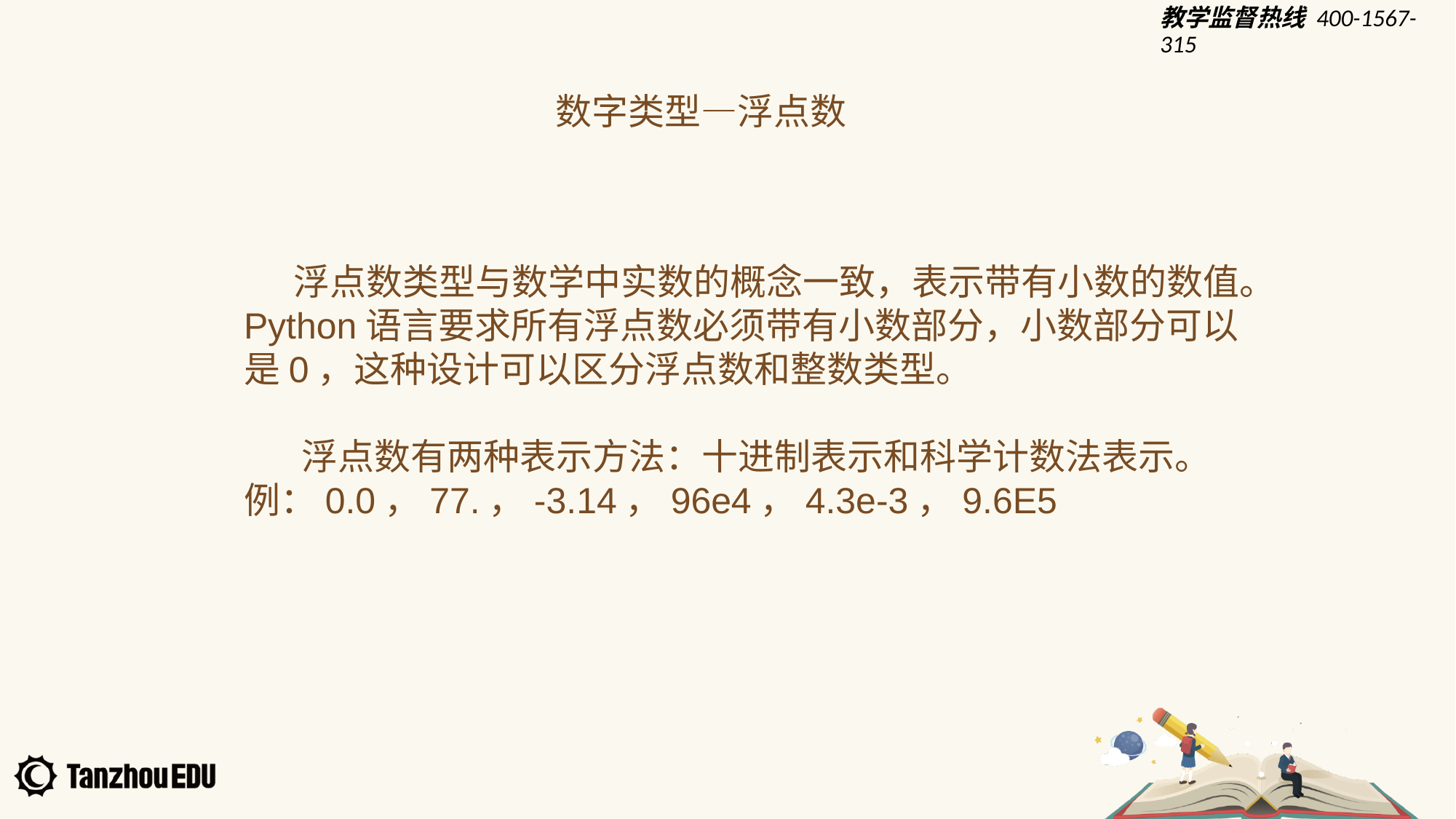

数字类型—浮点数

     浮点数类型与数学中实数的概念一致，表示带有小数的数值。Python语言要求所有浮点数必须带有小数部分，小数部分可以是0，这种设计可以区分浮点数和整数类型。

      浮点数有两种表示方法：十进制表示和科学计数法表示。
例：0.0，77.，-3.14，96e4，4.3e-3，9.6E5